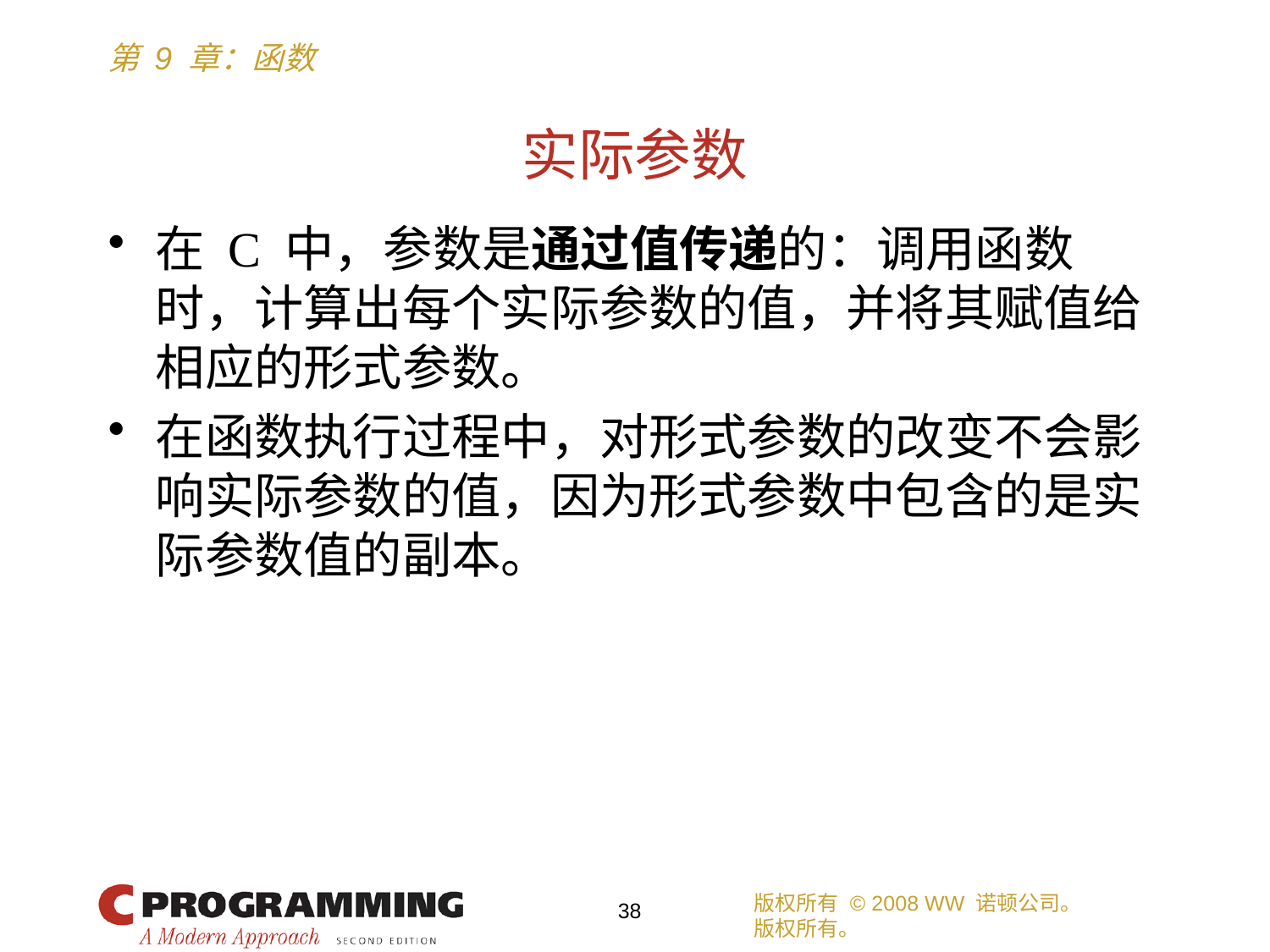

# 实际参数
在 C 中，参数是通过值传递的：调用函数时，计算出每个实际参数的值，并将其赋值给相应的形式参数。
在函数执行过程中，对形式参数的改变不会影响实际参数的值，因为形式参数中包含的是实际参数值的副本。
版权所有 © 2008 WW 诺顿公司。
版权所有。
38